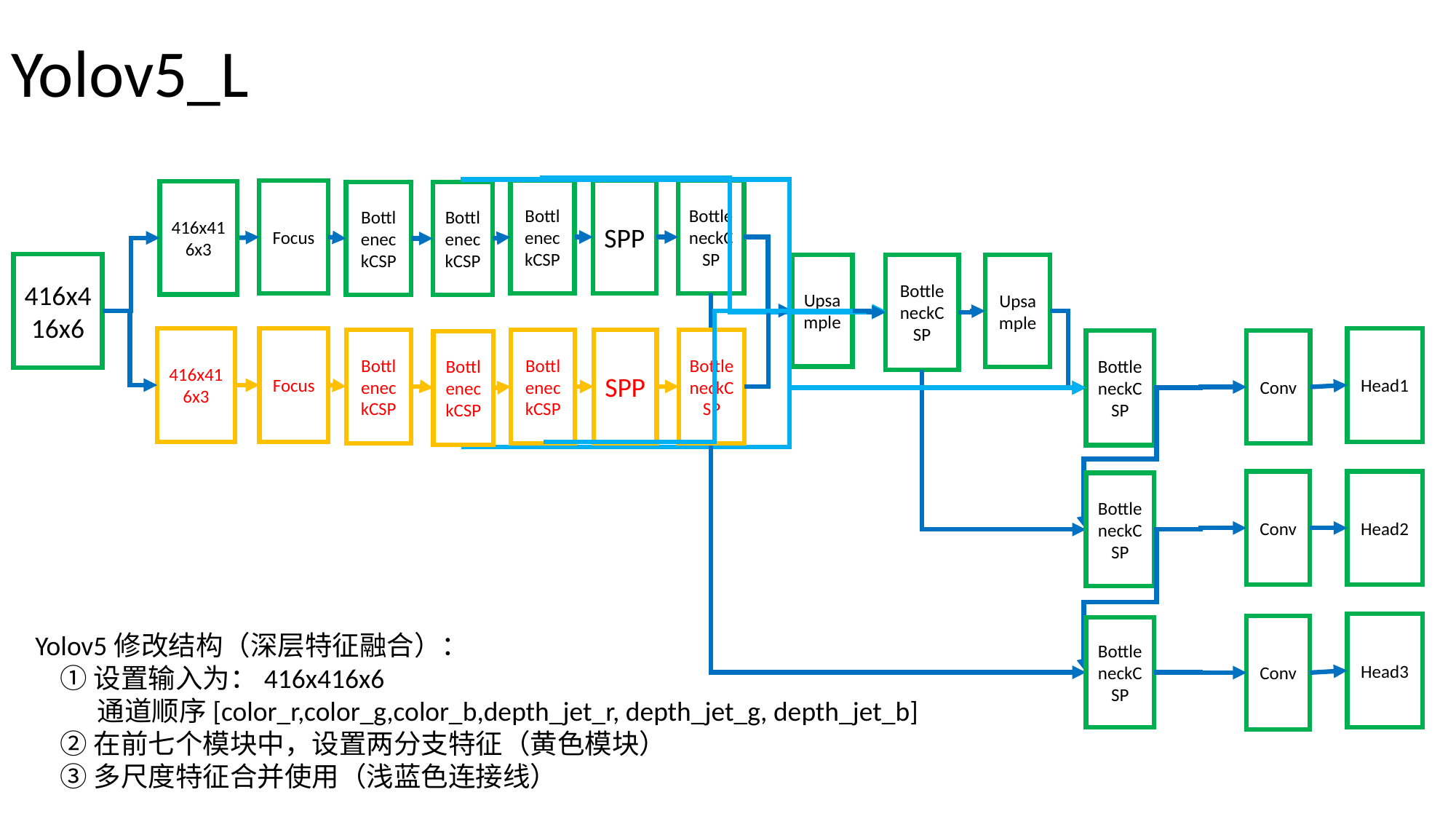

# Yolov5_L
Focus
BottleneckCSP
SPP
BottleneckCSP
416x416x3
BottleneckCSP
BottleneckCSP
416x416x6
Upsample
Upsample
BottleneckCSP
416x416x3
Focus
Head1
BottleneckCSP
BottleneckCSP
SPP
BottleneckCSP
BottleneckCSP
Conv
BottleneckCSP
Conv
Head2
BottleneckCSP
Head3
Conv
BottleneckCSP
Yolov5修改结构（深层特征融合）：
    ①设置输入为：416x416x6
         通道顺序[color_r,color_g,color_b,depth_jet_r, depth_jet_g, depth_jet_b]
    ②在前七个模块中，设置两分支特征（黄色模块）
    ③多尺度特征合并使用（浅蓝色连接线）